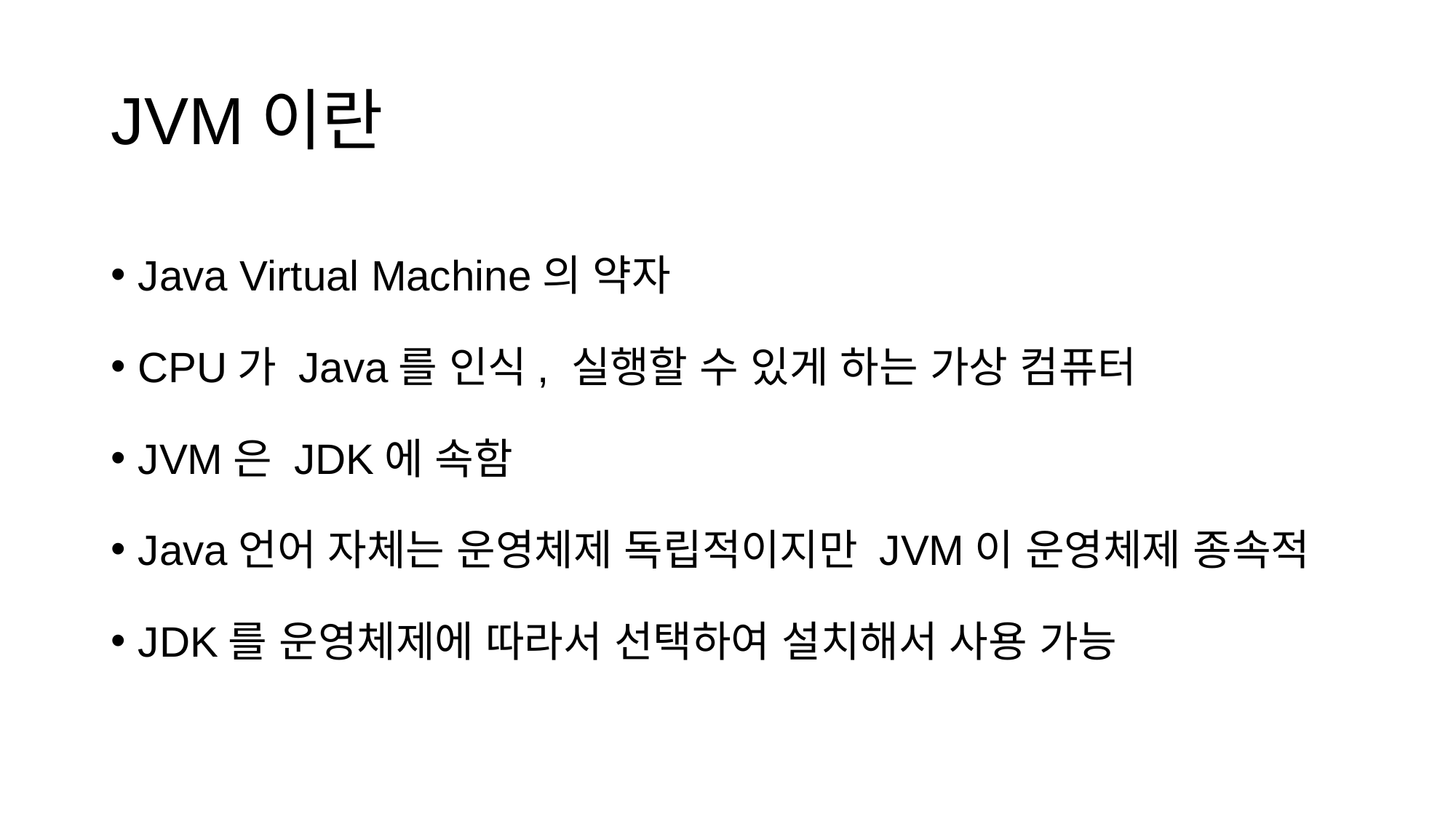

# JVM이란
Java Virtual Machine의 약자
CPU가 Java를 인식, 실행할 수 있게 하는 가상 컴퓨터
JVM은 JDK에 속함
Java언어 자체는 운영체제 독립적이지만 JVM이 운영체제 종속적
JDK를 운영체제에 따라서 선택하여 설치해서 사용 가능